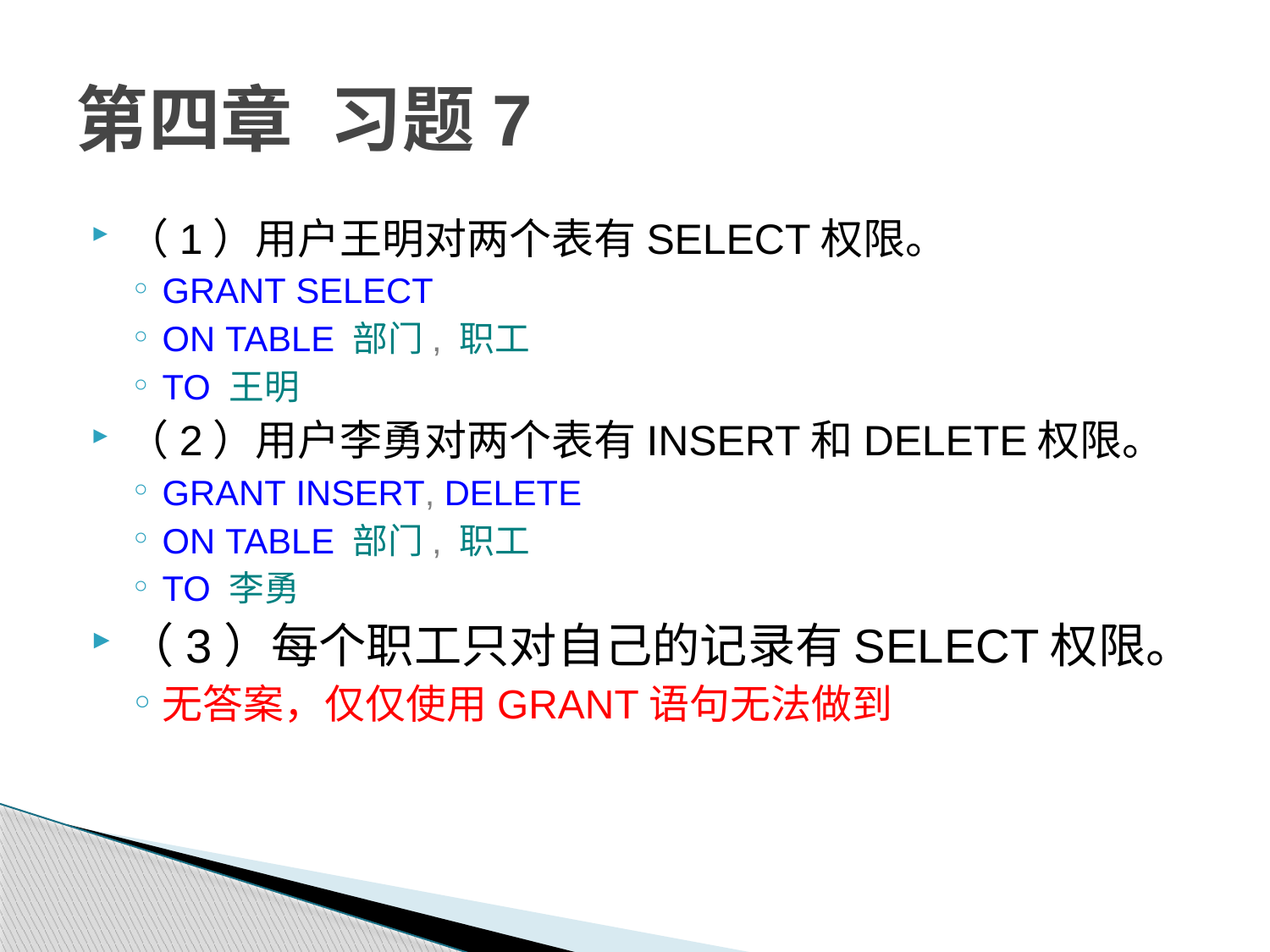

# 第四章	习题7
（1）用户王明对两个表有SELECT权限。
GRANT SELECT
ON TABLE 部门, 职工
TO 王明
（2）用户李勇对两个表有INSERT和DELETE权限。
GRANT INSERT, DELETE
ON TABLE 部门, 职工
TO 李勇
（3）每个职工只对自己的记录有SELECT权限。
无答案，仅仅使用GRANT语句无法做到